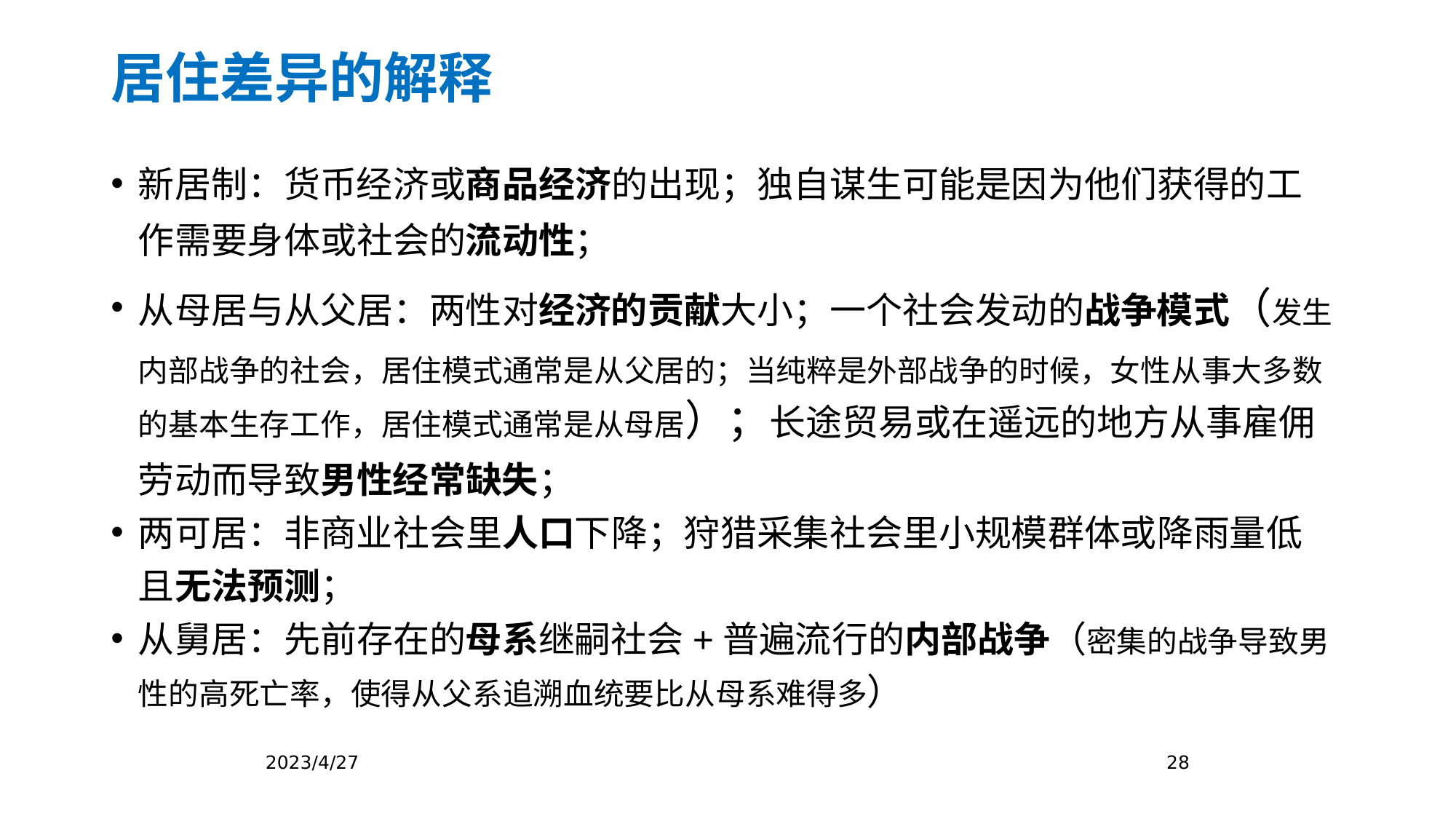

居住差异的解释
新居制：货币经济或商品经济的出现；独自谋生可能是因为他们获得的工作需要身体或社会的流动性；
从母居与从父居：两性对经济的贡献大小；一个社会发动的战争模式（发生内部战争的社会，居住模式通常是从父居的；当纯粹是外部战争的时候，女性从事大多数的基本生存工作，居住模式通常是从母居）；长途贸易或在遥远的地方从事雇佣劳动而导致男性经常缺失；
两可居：非商业社会里人口下降；狩猎采集社会里小规模群体或降雨量低且无法预测；
从舅居：先前存在的母系继嗣社会+普遍流行的内部战争（密集的战争导致男性的高死亡率，使得从父系追溯血统要比从母系难得多）
2023/4/27
28